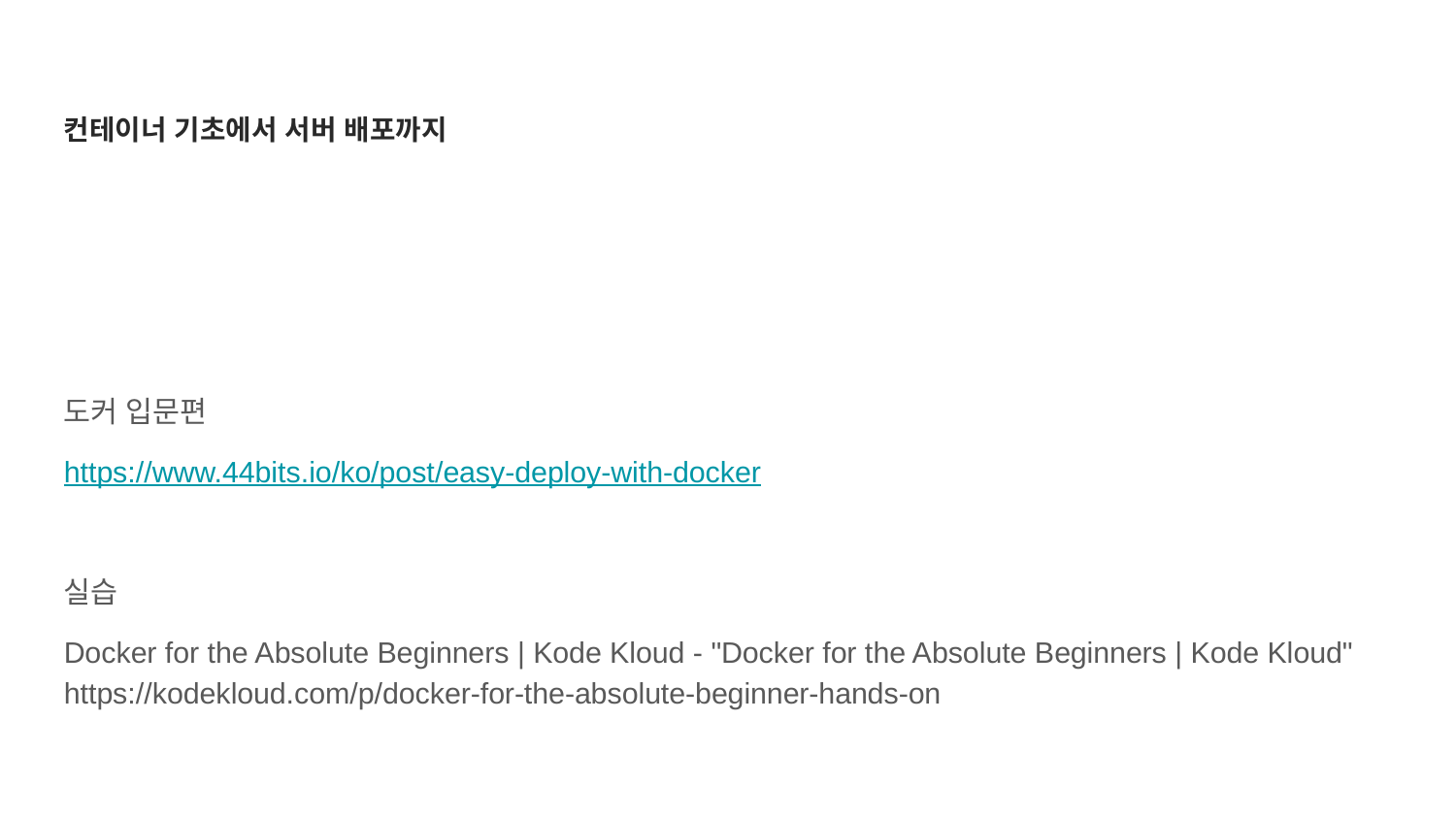

컨테이너 기초에서 서버 배포까지

도커 입문편
https://www.44bits.io/ko/post/easy-deploy-with-docker

실습
Docker for the Absolute Beginners | Kode Kloud - "Docker for the Absolute Beginners | Kode Kloud" https://kodekloud.com/p/docker-for-the-absolute-beginner-hands-on